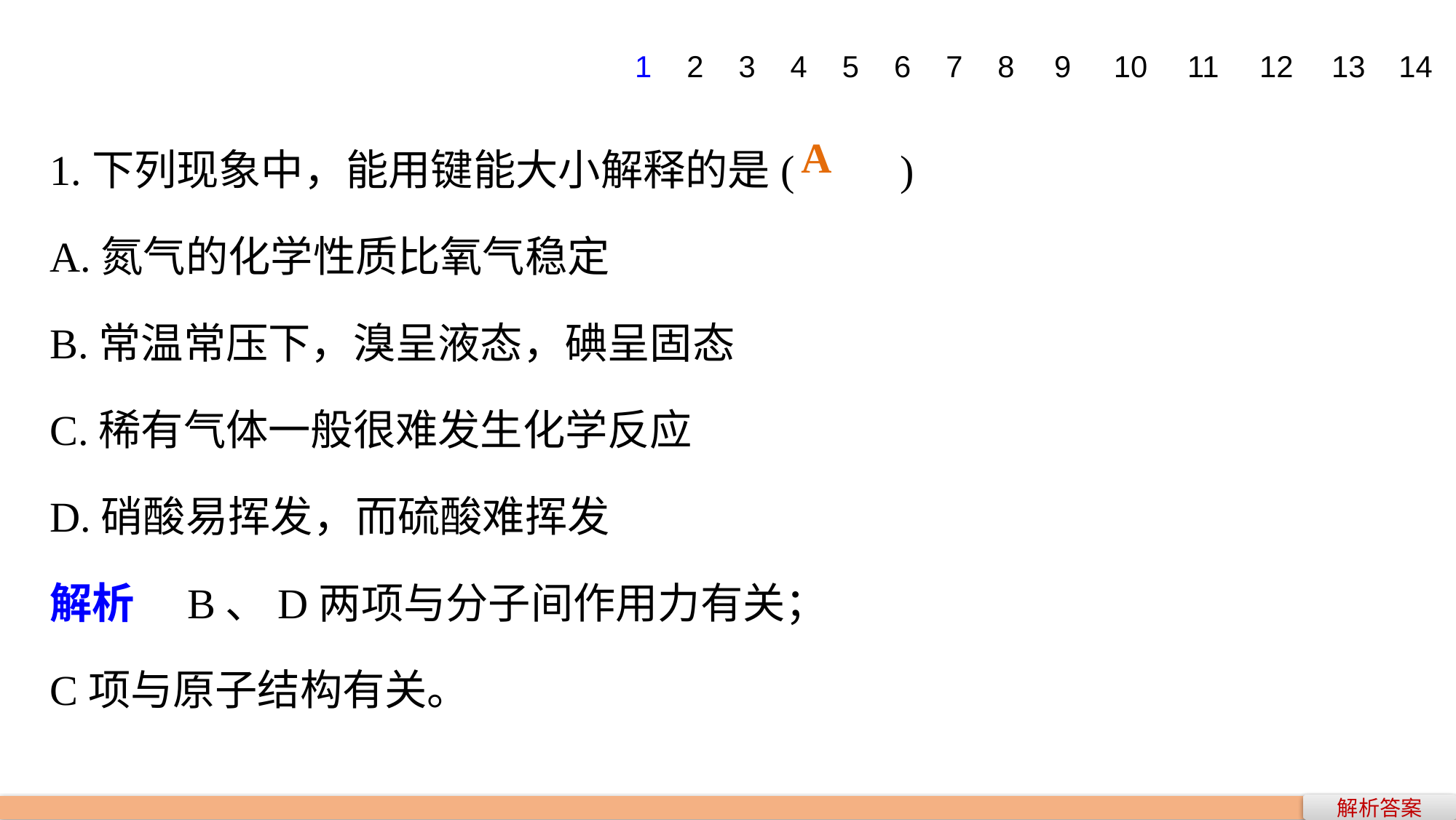

1
2
3
4
5
6
7
8
9
10
11
12
13
14
1.下列现象中，能用键能大小解释的是(　　)
A.氮气的化学性质比氧气稳定
B.常温常压下，溴呈液态，碘呈固态
C.稀有气体一般很难发生化学反应
D.硝酸易挥发，而硫酸难挥发
解析　B、D两项与分子间作用力有关；
C项与原子结构有关。
A
解析答案